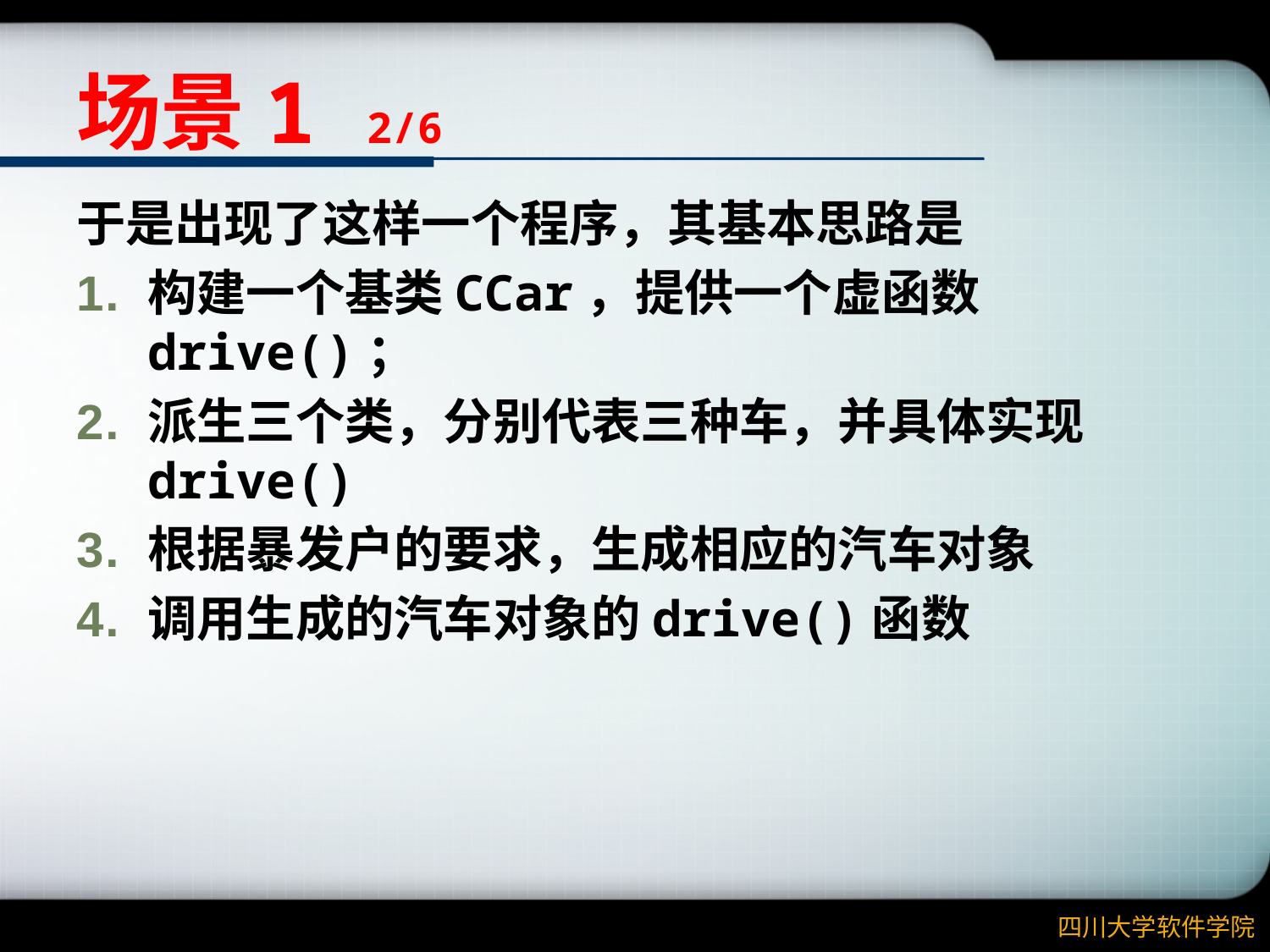

# 场景1 2/6
于是出现了这样一个程序，其基本思路是
构建一个基类CCar，提供一个虚函数drive()；
派生三个类，分别代表三种车，并具体实现drive()
根据暴发户的要求，生成相应的汽车对象
调用生成的汽车对象的drive()函数